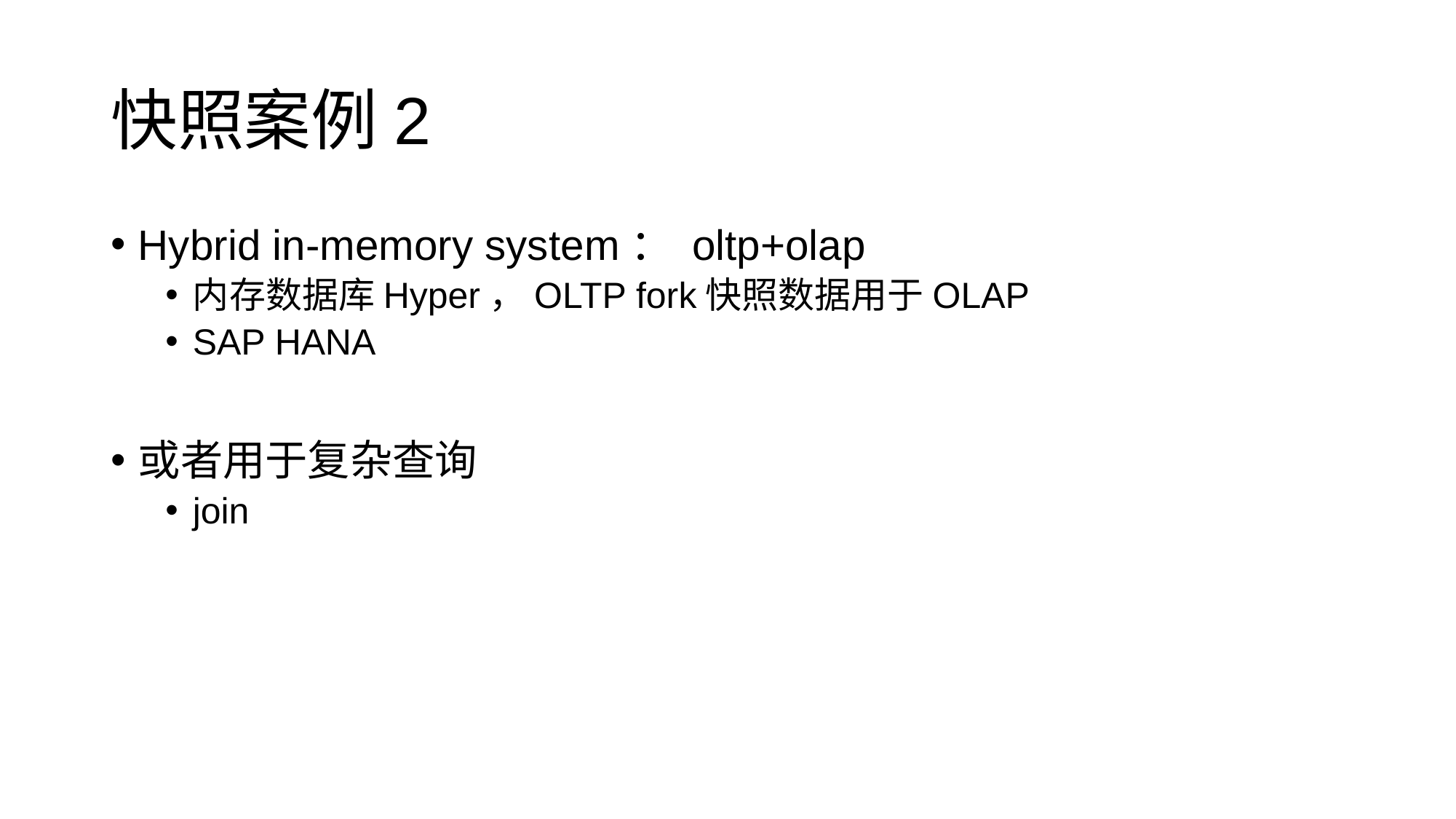

# 快照案例2
Hybrid in-memory system： oltp+olap
内存数据库Hyper，OLTP fork快照数据用于OLAP
SAP HANA

或者用于复杂查询
join